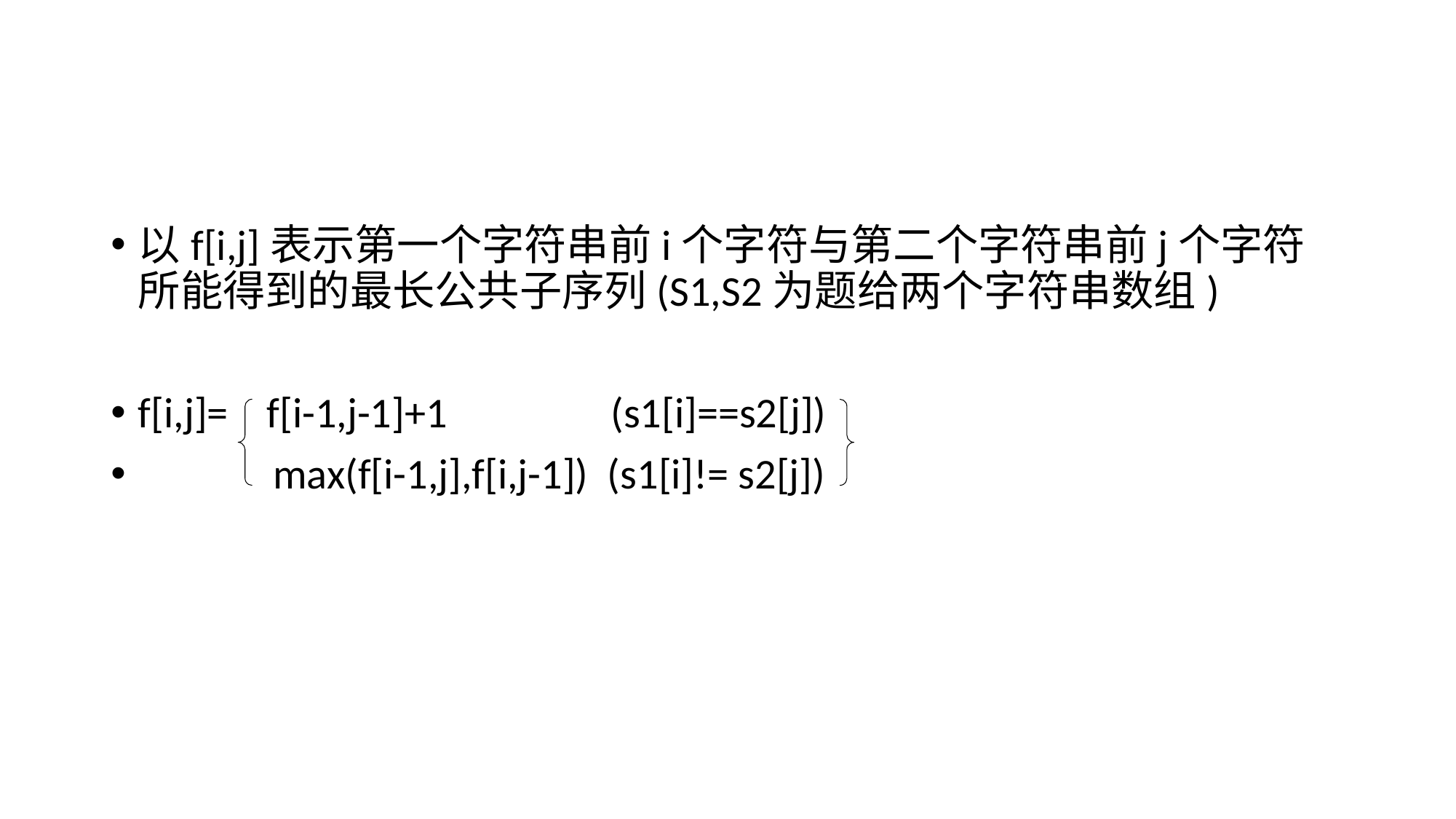

#
以f[i,j]表示第一个字符串前i个字符与第二个字符串前j个字符所能得到的最长公共子序列(S1,S2为题给两个字符串数组)

f[i,j]=    f[i-1,j-1]+1                 (s1[i]==s2[j])
              max(f[i-1,j],f[i,j-1])  (s1[i]!= s2[j])